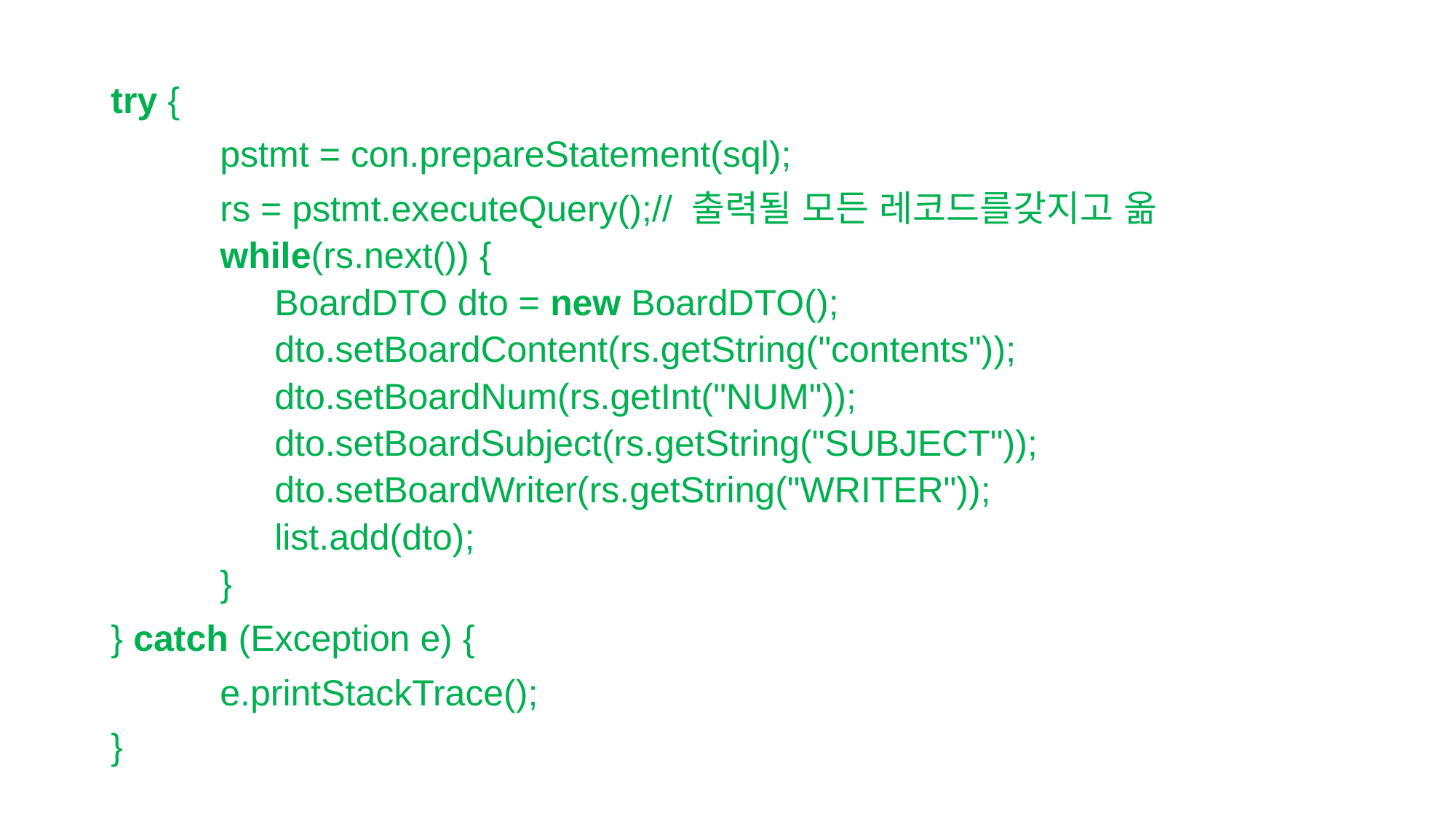

try {
	pstmt = con.prepareStatement(sql);
	rs = pstmt.executeQuery();// 출력될 모든 레코드를갖지고 옮
while(rs.next()) {
BoardDTO dto = new BoardDTO();
dto.setBoardContent(rs.getString("contents"));
dto.setBoardNum(rs.getInt("NUM"));
dto.setBoardSubject(rs.getString("SUBJECT"));
dto.setBoardWriter(rs.getString("WRITER"));
list.add(dto);
}
} catch (Exception e) {
	e.printStackTrace();
}